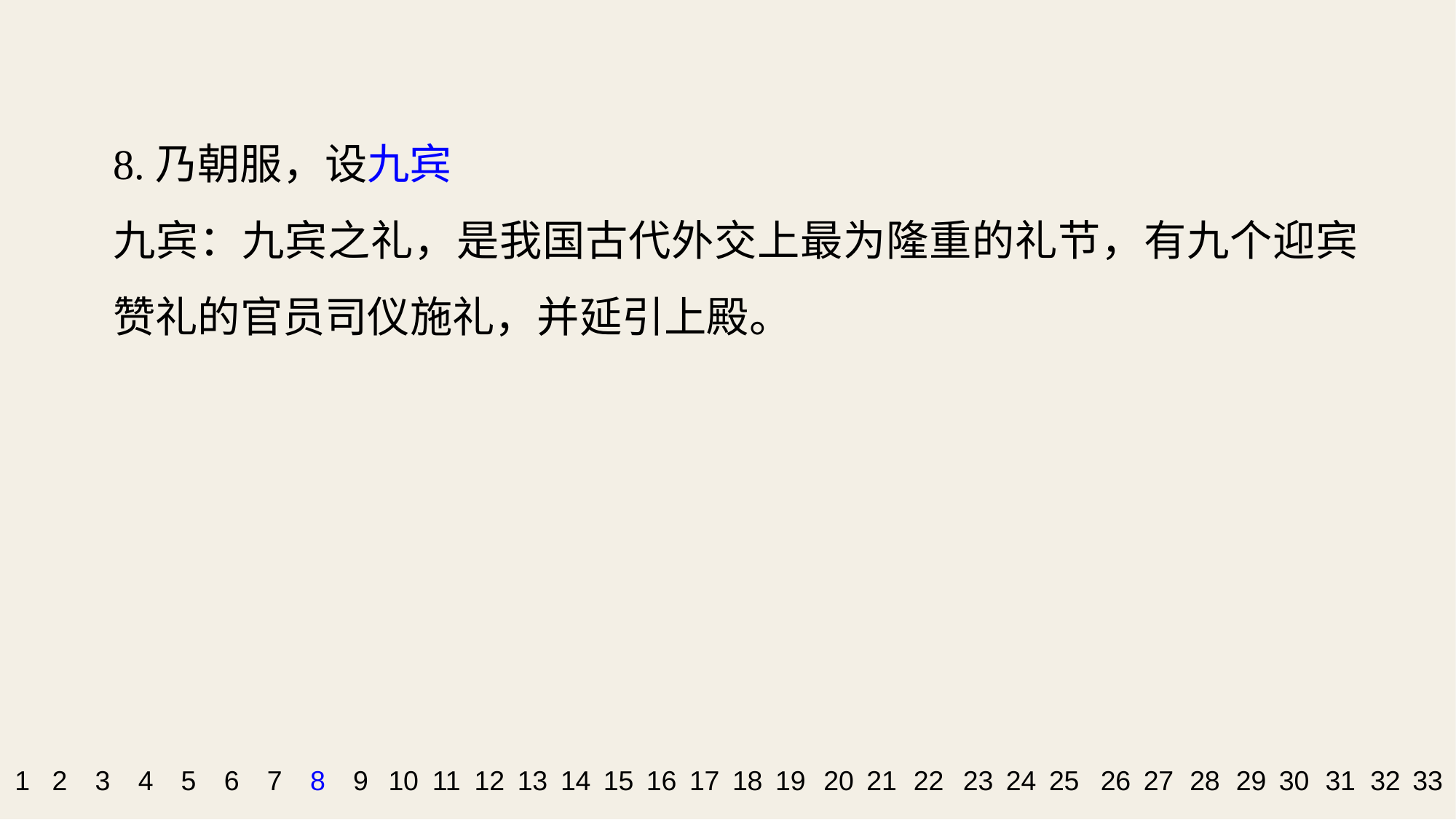

8.乃朝服，设九宾
九宾：九宾之礼，是我国古代外交上最为隆重的礼节，有九个迎宾赞礼的官员司仪施礼，并延引上殿。
1
2
3
4
5
6
7
8
9
10
11
12
13
14
15
16
17
18
19
20
21
22
23
24
25
26
27
28
29
30
31
32
33